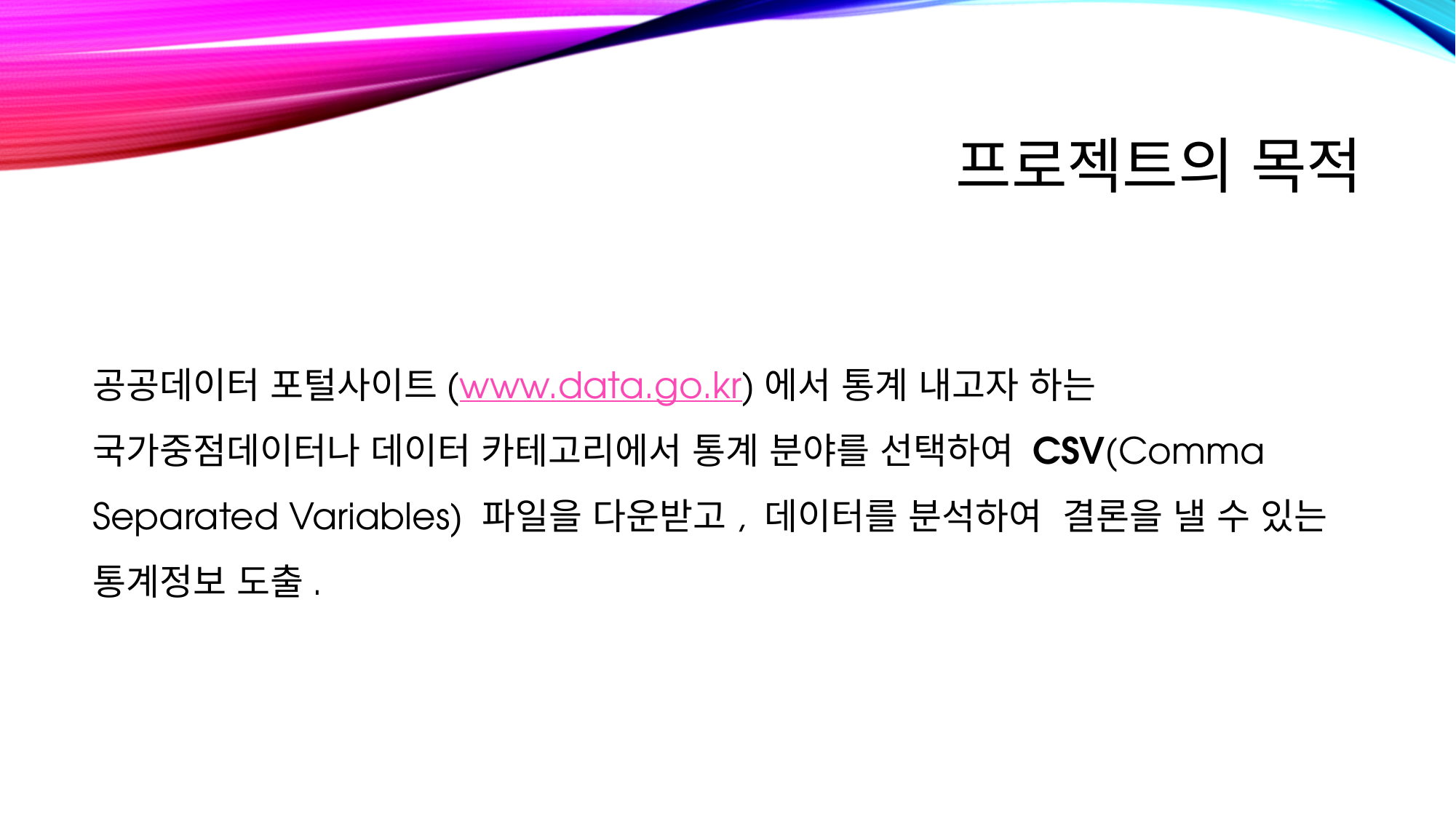

# 프로젝트의 목적
공공데이터 포털사이트(www.data.go.kr)에서 통계 내고자 하는 국가중점데이터나 데이터 카테고리에서 통계 분야를 선택하여 CSV(Comma Separated Variables) 파일을 다운받고, 데이터를 분석하여  결론을 낼 수 있는 통계정보 도출.